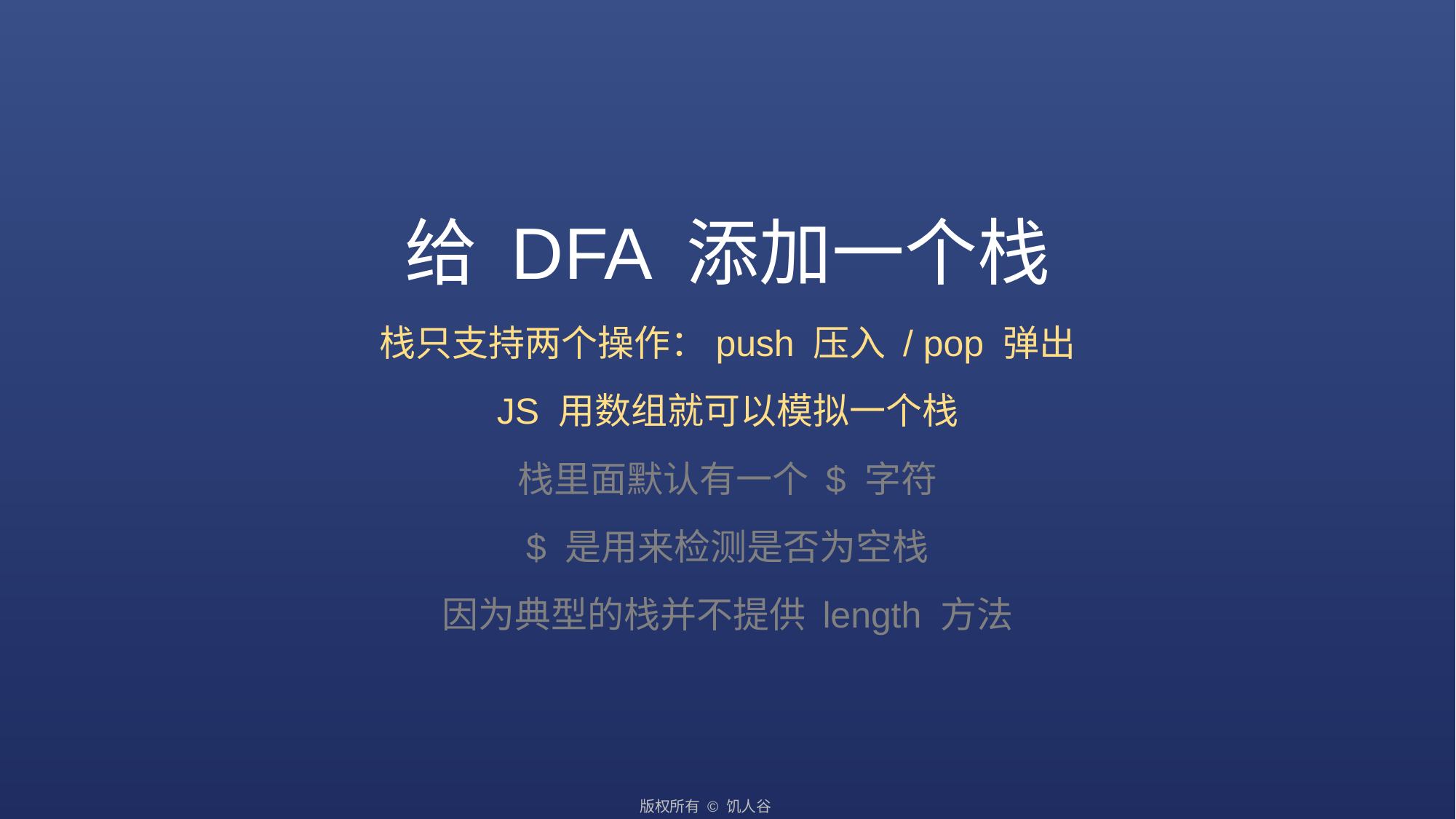

# 给 DFA 添加一个栈
栈只支持两个操作：push 压入 / pop 弹出
JS 用数组就可以模拟一个栈
栈里面默认有一个 $ 字符
$ 是用来检测是否为空栈
因为典型的栈并不提供 length 方法